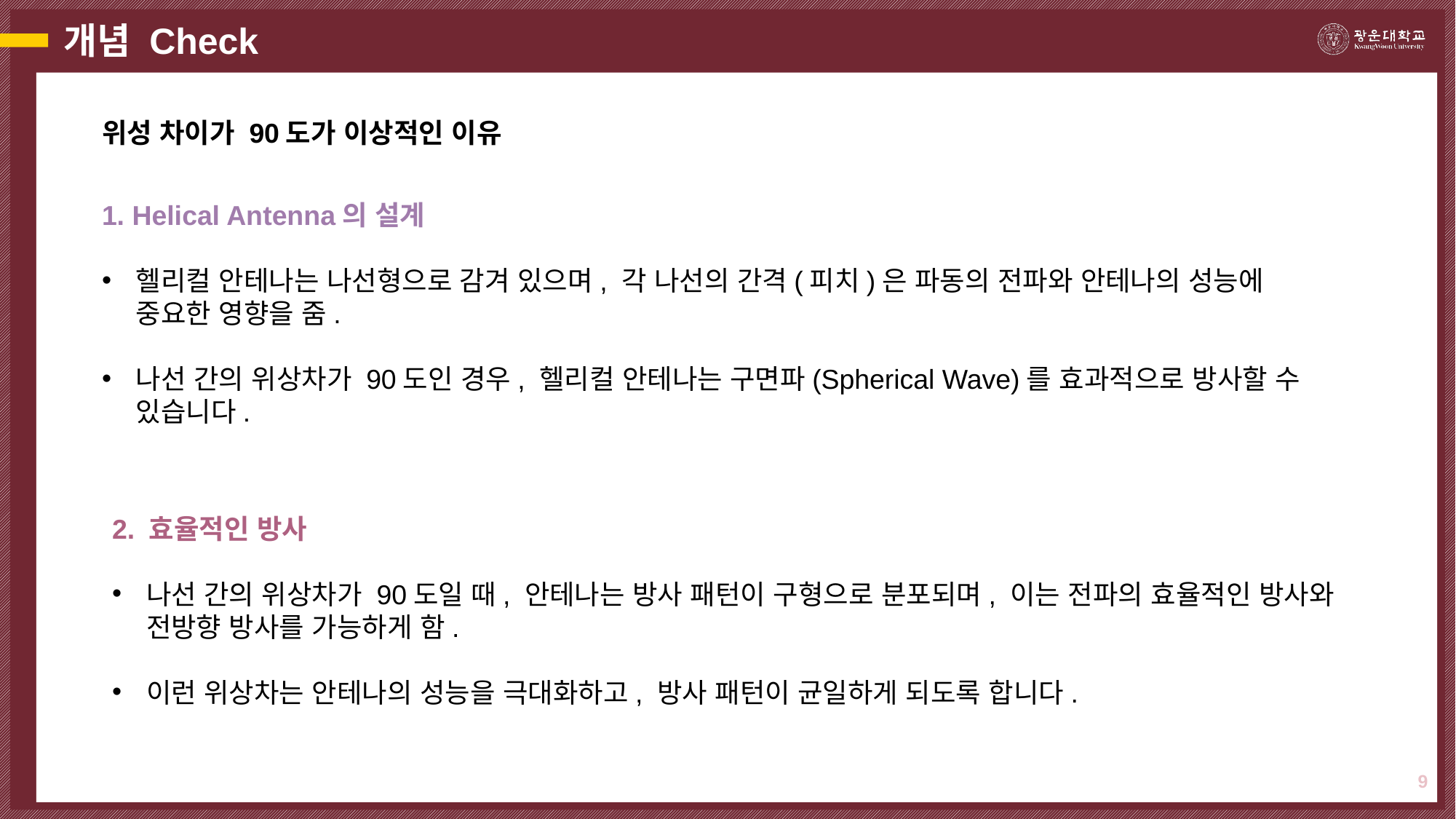

# 개념 Check
위성 차이가 90도가 이상적인 이유
1. Helical Antenna의 설계

헬리컬 안테나는 나선형으로 감겨 있으며, 각 나선의 간격(피치)은 파동의 전파와 안테나의 성능에 중요한 영향을 줌.

나선 간의 위상차가 90도인 경우, 헬리컬 안테나는 구면파(Spherical Wave)를 효과적으로 방사할 수 있습니다.
2. 효율적인 방사

나선 간의 위상차가 90도일 때, 안테나는 방사 패턴이 구형으로 분포되며, 이는 전파의 효율적인 방사와 전방향 방사를 가능하게 함.

이런 위상차는 안테나의 성능을 극대화하고, 방사 패턴이 균일하게 되도록 합니다.
9